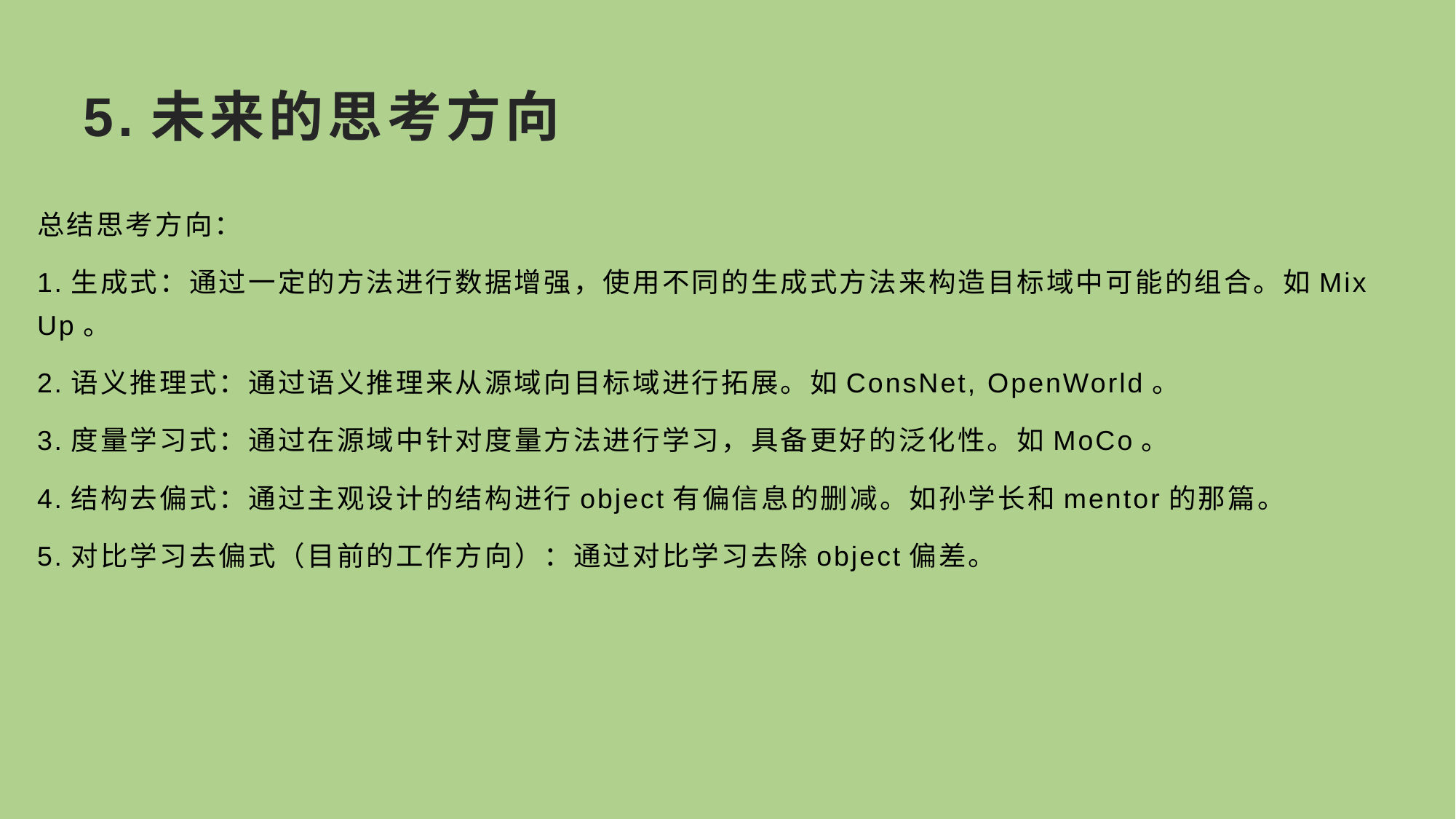

# 5.未来的思考方向

总结思考方向：
1.生成式：通过一定的方法进行数据增强，使用不同的生成式方法来构造目标域中可能的组合。如Mix Up。
2.语义推理式：通过语义推理来从源域向目标域进行拓展。如ConsNet, OpenWorld。
3.度量学习式：通过在源域中针对度量方法进行学习，具备更好的泛化性。如MoCo。
4.结构去偏式：通过主观设计的结构进行object有偏信息的删减。如孙学长和mentor的那篇。
5.对比学习去偏式（目前的工作方向）：通过对比学习去除object偏差。